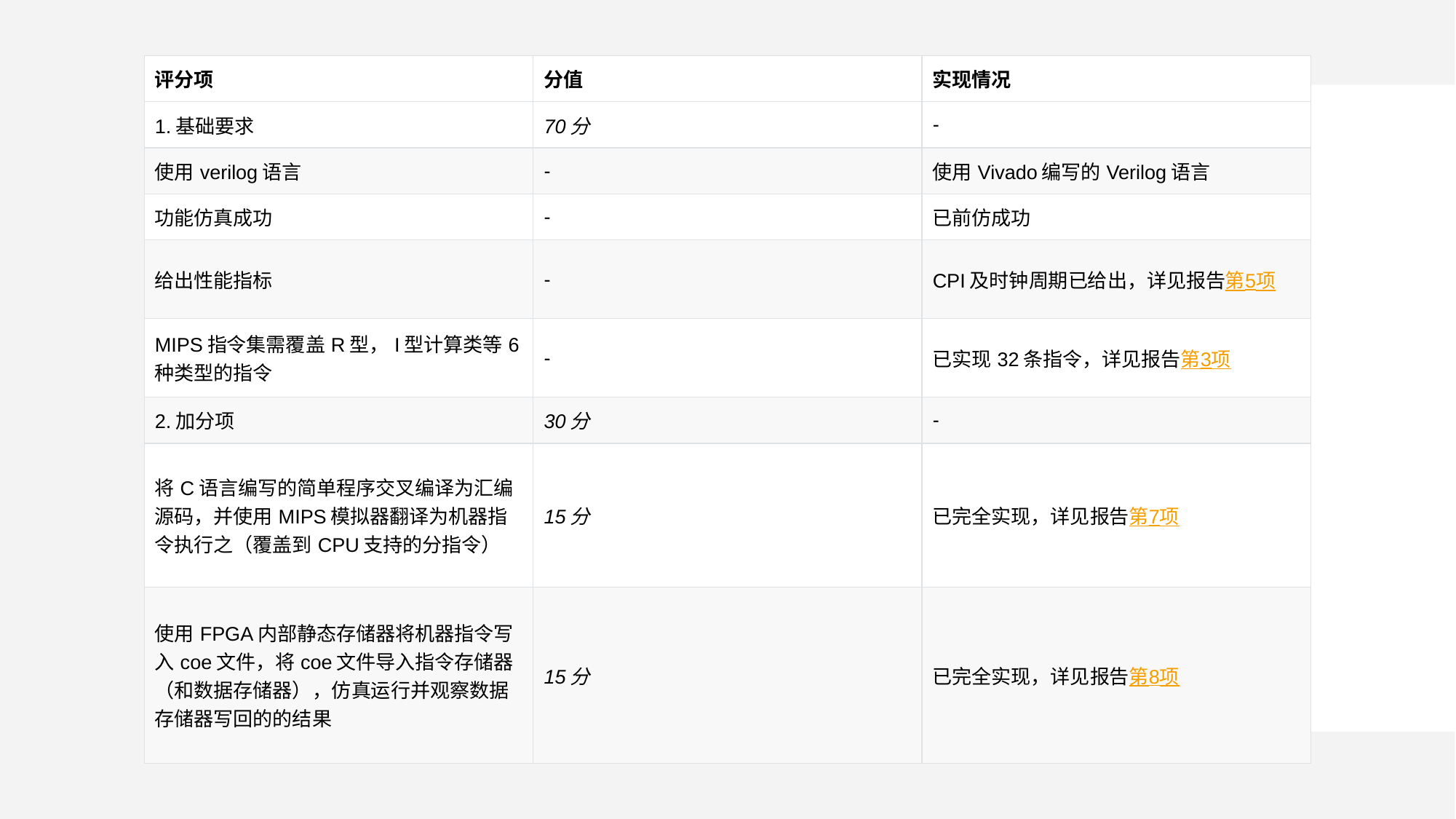

| 评分项 | 分值 | 实现情况 |
| --- | --- | --- |
| 1.基础要求 | 70分 | - |
| 使用verilog语言 | - | 使用Vivado编写的Verilog语言 |
| 功能仿真成功 | - | 已前仿成功 |
| 给出性能指标 | - | CPI及时钟周期已给出，详见报告第5项 |
| MIPS指令集需覆盖R型，I型计算类等6种类型的指令 | - | 已实现32条指令，详见报告第3项 |
| 2.加分项 | 30分 | - |
| 将C语言编写的简单程序交叉编译为汇编源码，并使用MIPS模拟器翻译为机器指令执行之（覆盖到CPU支持的分指令） | 15分 | 已完全实现，详见报告第7项 |
| 使用FPGA内部静态存储器将机器指令写入coe文件，将coe文件导入指令存储器（和数据存储器），仿真运行并观察数据存储器写回的的结果 | 15分 | 已完全实现，详见报告第8项 |